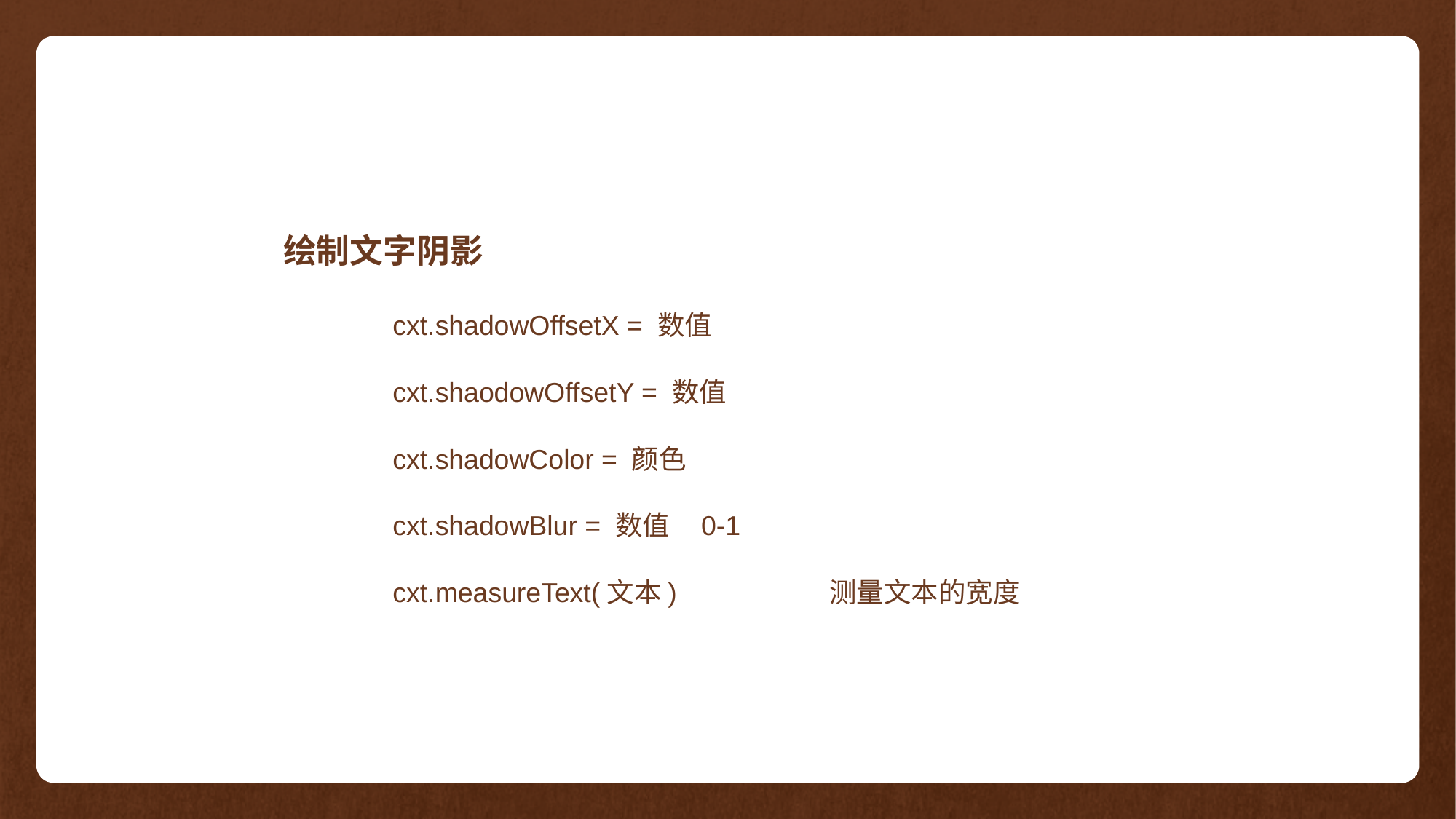

绘制文字阴影
	cxt.shadowOffsetX = 数值
	cxt.shaodowOffsetY = 数值
	cxt.shadowColor = 颜色
	cxt.shadowBlur = 数值    0-1
	cxt.measureText(文本) 		测量文本的宽度